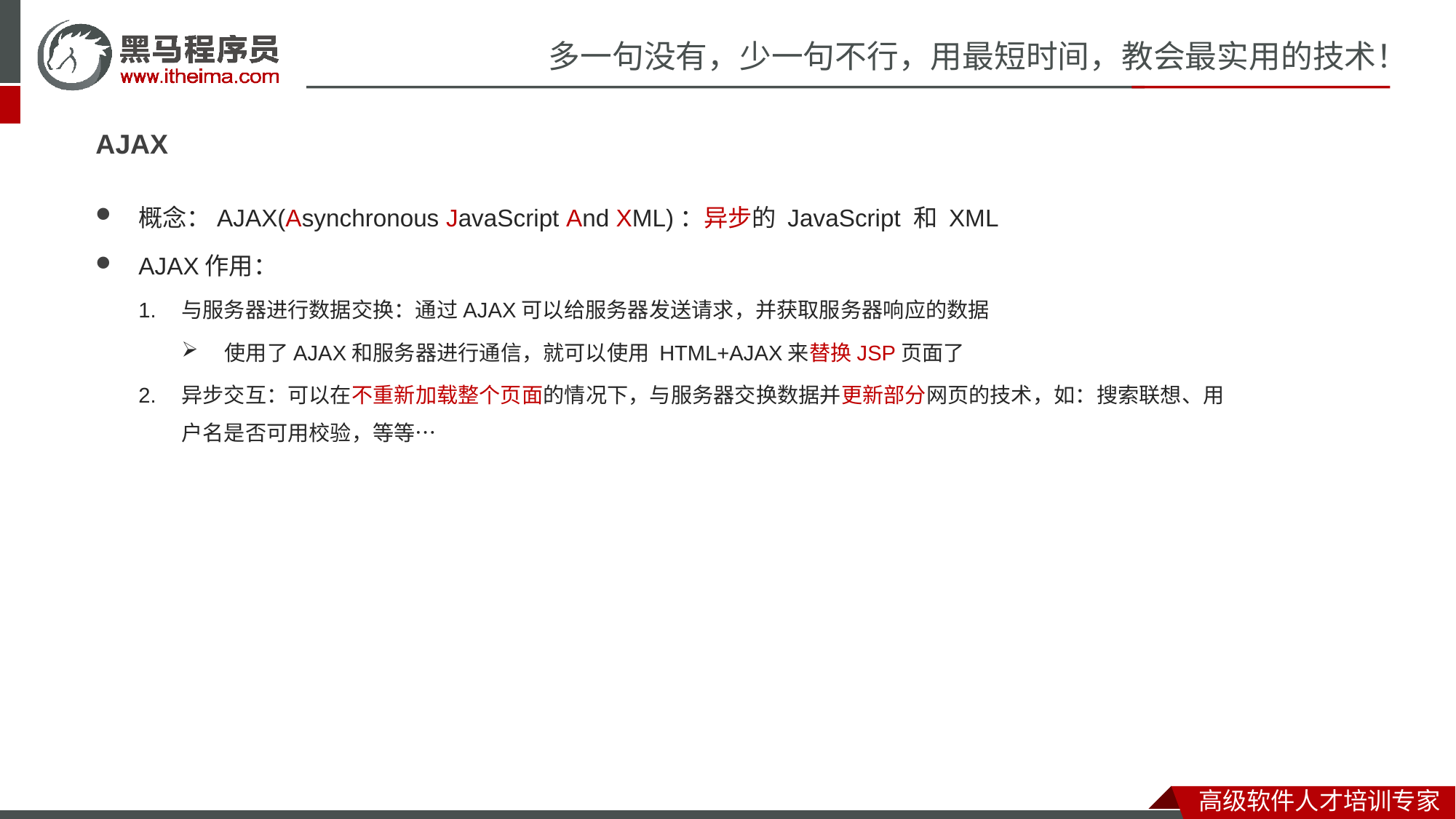

AJAX
概念：AJAX(Asynchronous JavaScript And XML)：异步的 JavaScript 和 XML
AJAX作用：
与服务器进行数据交换：通过AJAX可以给服务器发送请求，并获取服务器响应的数据
使用了AJAX和服务器进行通信，就可以使用 HTML+AJAX来替换JSP页面了
异步交互：可以在不重新加载整个页面的情况下，与服务器交换数据并更新部分网页的技术，如：搜索联想、用户名是否可用校验，等等…